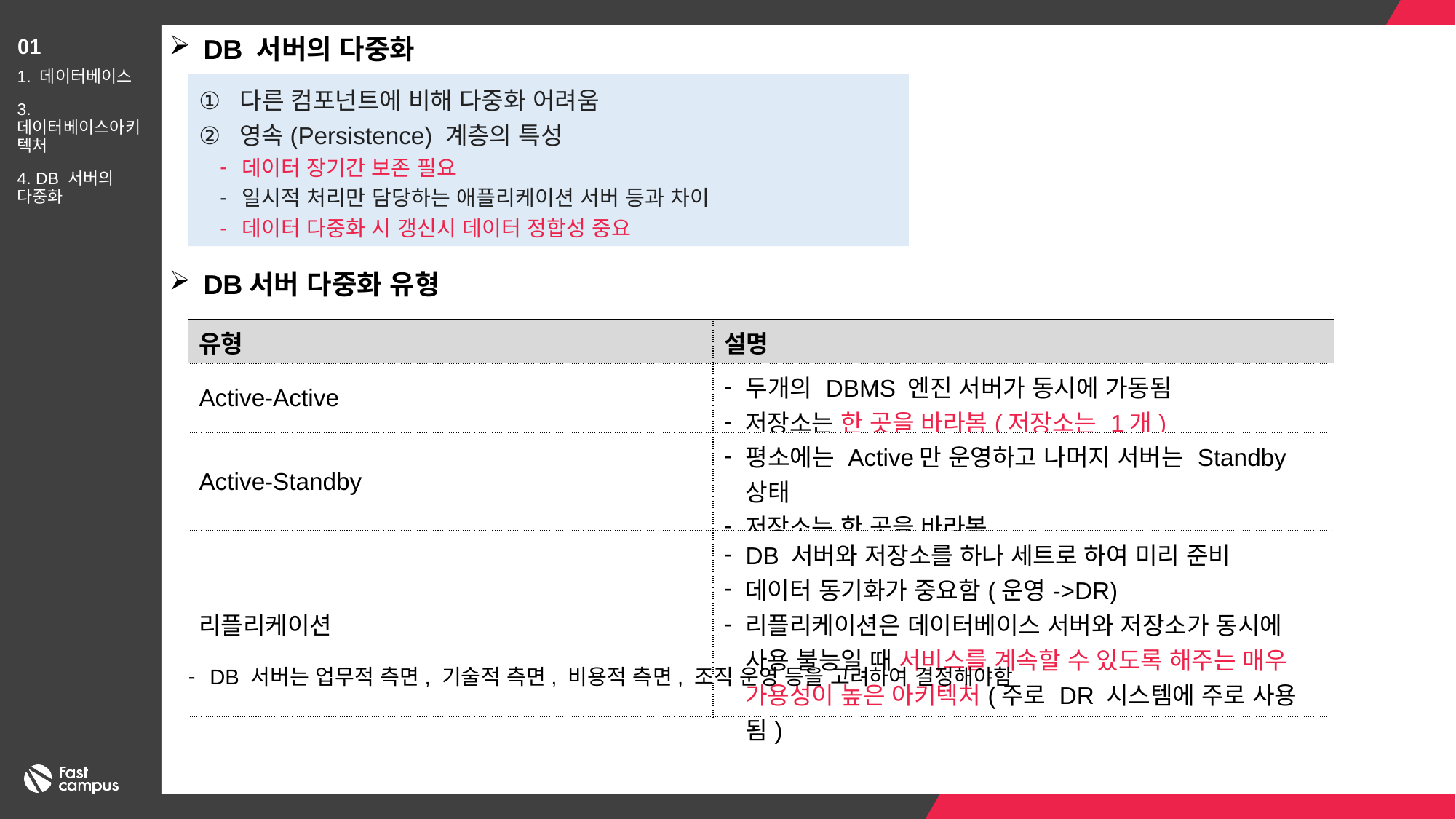

DB 서버의 다중화
01
1. 데이터베이스
3. 데이터베이스아키텍처
4. DB 서버의 다중화
다른 컴포넌트에 비해 다중화 어려움
영속(Persistence) 계층의 특성
데이터 장기간 보존 필요
일시적 처리만 담당하는 애플리케이션 서버 등과 차이
데이터 다중화 시 갱신시 데이터 정합성 중요
DB서버 다중화 유형
| 유형 | 설명 |
| --- | --- |
| Active-Active | 두개의 DBMS 엔진 서버가 동시에 가동됨 저장소는 한 곳을 바라봄(저장소는 1개) |
| Active-Standby | 평소에는 Active만 운영하고 나머지 서버는 Standby 상태 저장소는 한 곳을 바라봄 |
| 리플리케이션 | DB 서버와 저장소를 하나 세트로 하여 미리 준비 데이터 동기화가 중요함(운영->DR) 리플리케이션은 데이터베이스 서버와 저장소가 동시에 사용 불능일 때 서비스를 계속할 수 있도록 해주는 매우 가용성이 높은 아키텍처(주로 DR 시스템에 주로 사용됨) |
DB 서버는 업무적 측면, 기술적 측면, 비용적 측면, 조직 운영 등을 고려하여 결정해야함